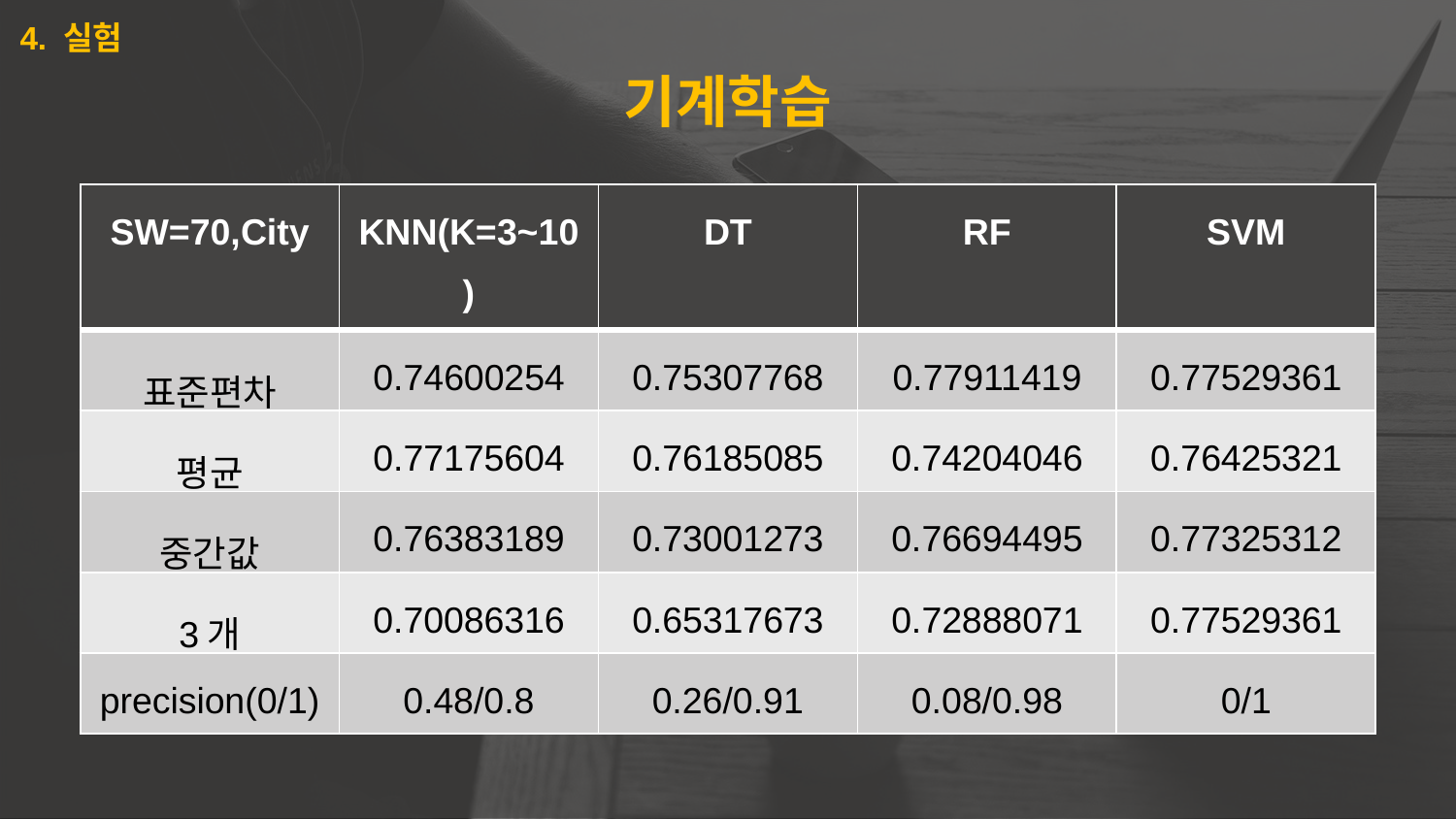

4. 실험
기계학습
4가지 기계학습 알고리즘 사용 : KNN, Decision Tree, Random Forest, SVM
| SW=70,City | KNN(K=3~10) | DT | RF | SVM |
| --- | --- | --- | --- | --- |
| 표준편차 | 0.74600254 | 0.75307768 | 0.77911419 | 0.77529361 |
| 평균 | 0.77175604 | 0.76185085 | 0.74204046 | 0.76425321 |
| 중간값 | 0.76383189 | 0.73001273 | 0.76694495 | 0.77325312 |
| 3개 | 0.70086316 | 0.65317673 | 0.72888071 | 0.77529361 |
| precision(0/1) | 0.48/0.8 | 0.26/0.91 | 0.08/0.98 | 0/1 |